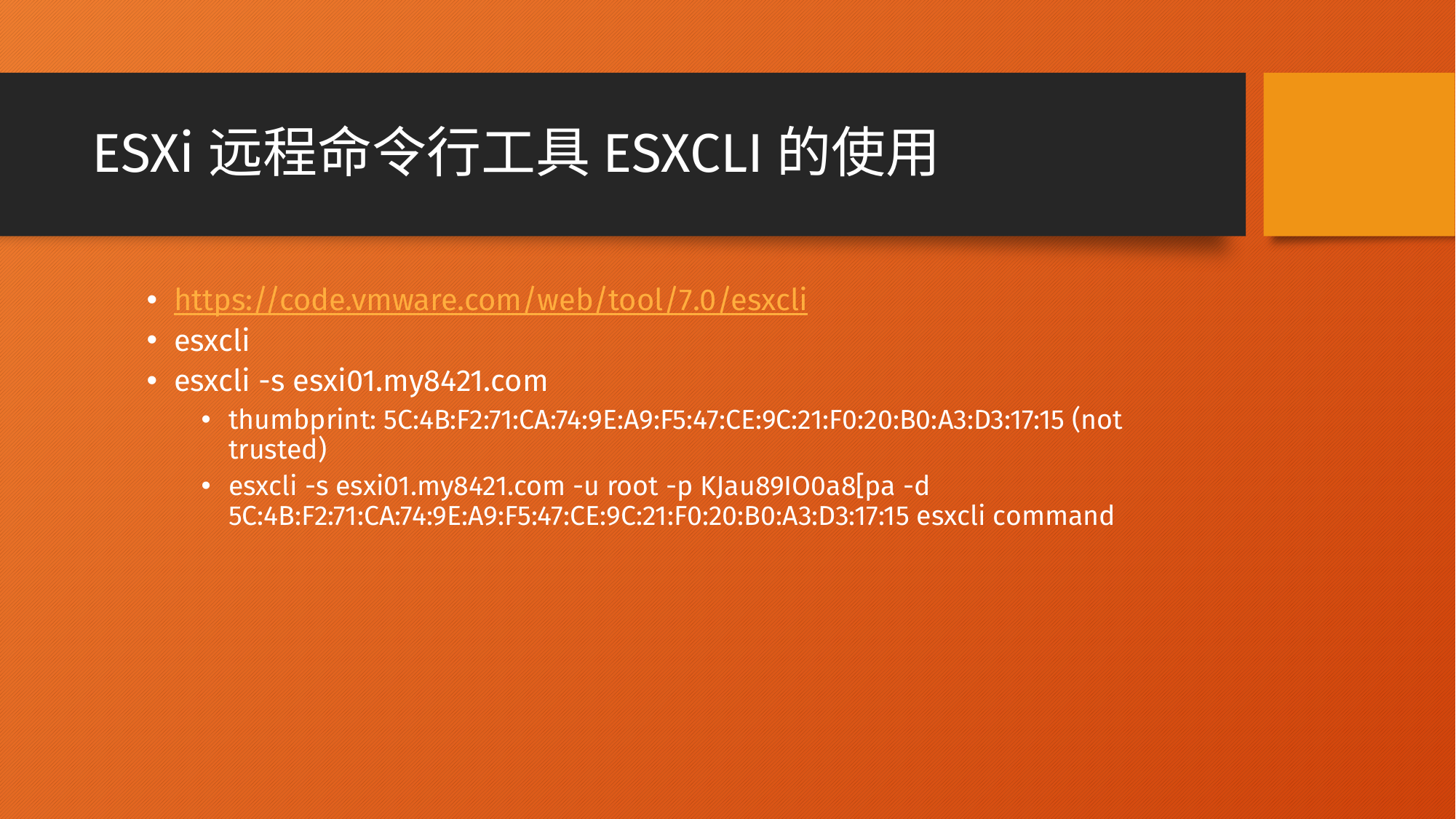

# ESXi远程命令行工具ESXCLI的使用
https://code.vmware.com/web/tool/7.0/esxcli
esxcli
esxcli -s esxi01.my8421.com
thumbprint: 5C:4B:F2:71:CA:74:9E:A9:F5:47:CE:9C:21:F0:20:B0:A3:D3:17:15 (not trusted)
esxcli -s esxi01.my8421.com -u root -p KJau89IO0a8[pa -d 5C:4B:F2:71:CA:74:9E:A9:F5:47:CE:9C:21:F0:20:B0:A3:D3:17:15 esxcli command